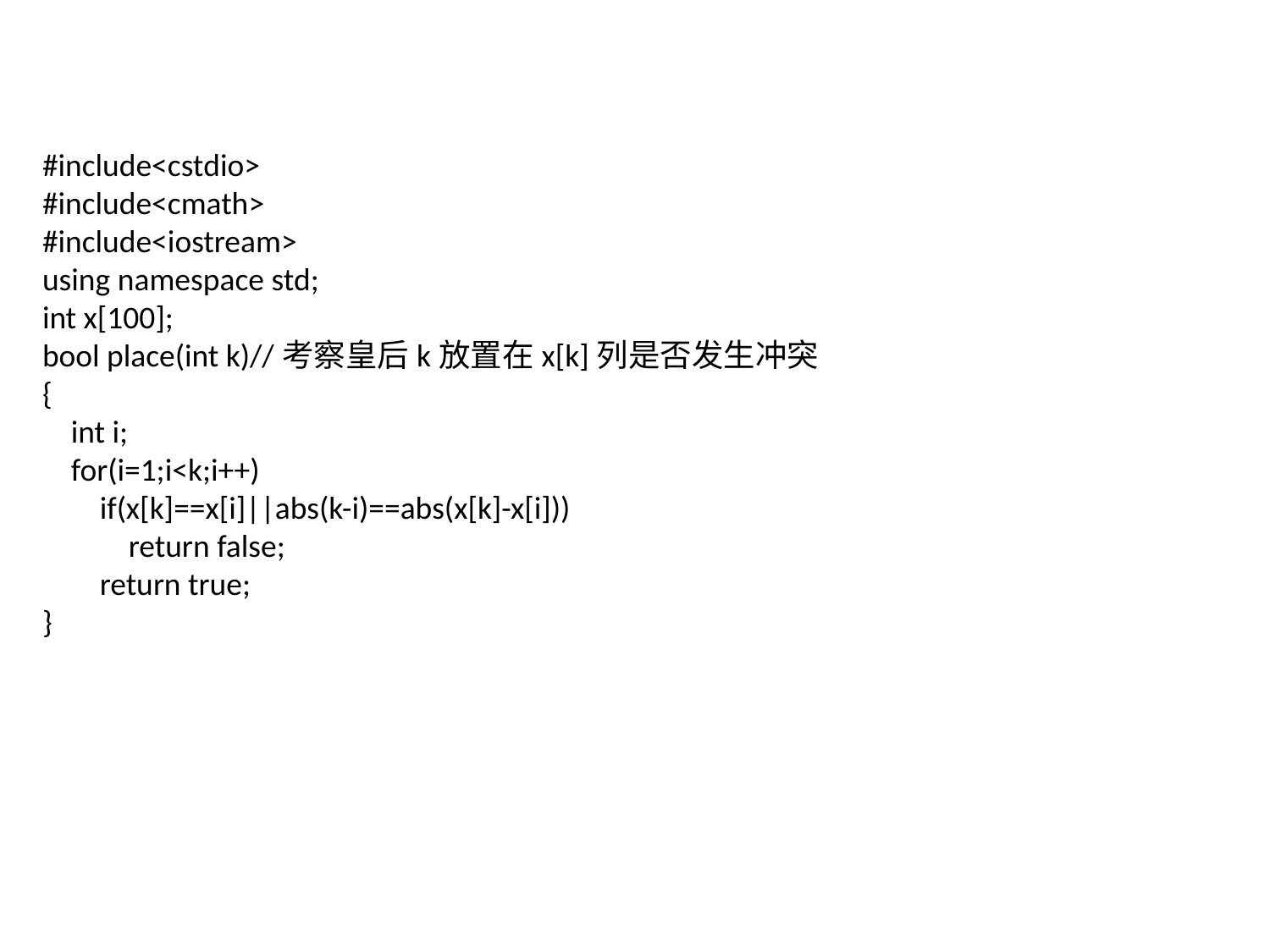

#include<cstdio>
#include<cmath>
#include<iostream>
using namespace std;
int x[100];
bool place(int k)//考察皇后k放置在x[k]列是否发生冲突
{
    int i;
    for(i=1;i<k;i++)
        if(x[k]==x[i]||abs(k-i)==abs(x[k]-x[i]))
            return false;
        return true;
}